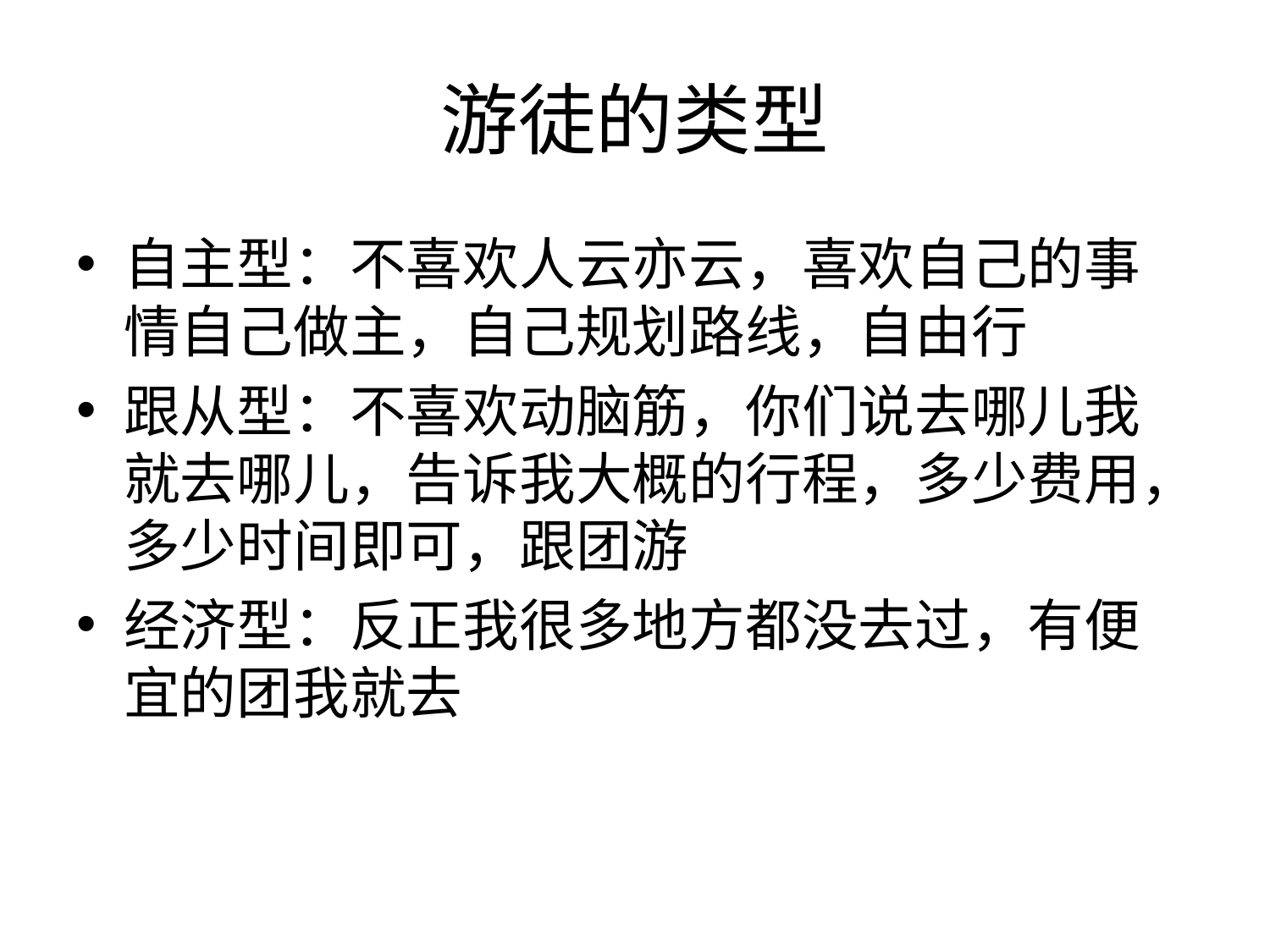

# 游徒的类型
自主型：不喜欢人云亦云，喜欢自己的事情自己做主，自己规划路线，自由行
跟从型：不喜欢动脑筋，你们说去哪儿我就去哪儿，告诉我大概的行程，多少费用，多少时间即可，跟团游
经济型：反正我很多地方都没去过，有便宜的团我就去